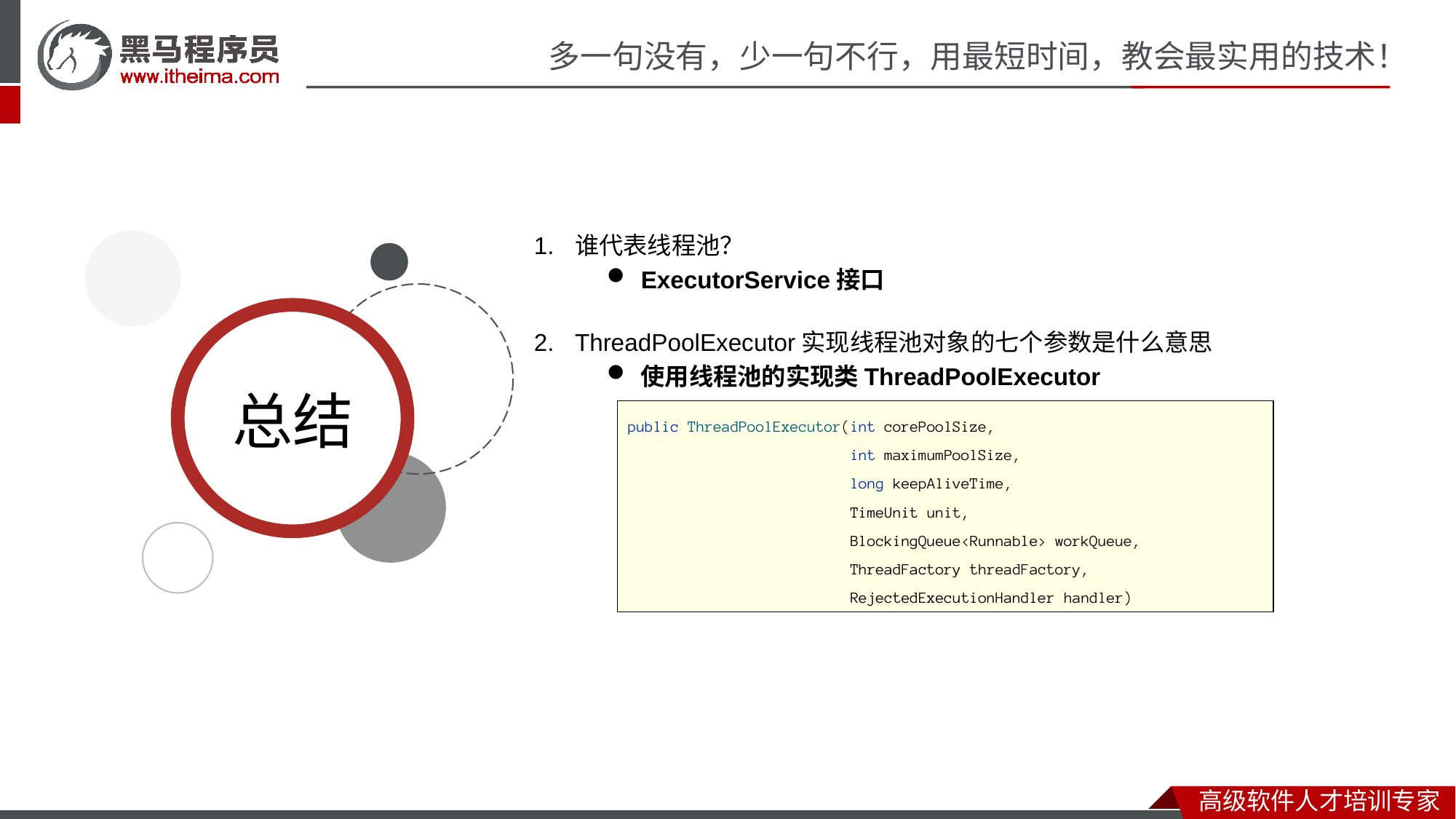

谁代表线程池？
ExecutorService接口
ThreadPoolExecutor实现线程池对象的七个参数是什么意思
使用线程池的实现类ThreadPoolExecutor

public ThreadPoolExecutor(int corePoolSize,
                          int maximumPoolSize,
                          long keepAliveTime,
                          TimeUnit unit,
                          BlockingQueue<Runnable> workQueue,
                          ThreadFactory threadFactory,
                          RejectedExecutionHandler handler)